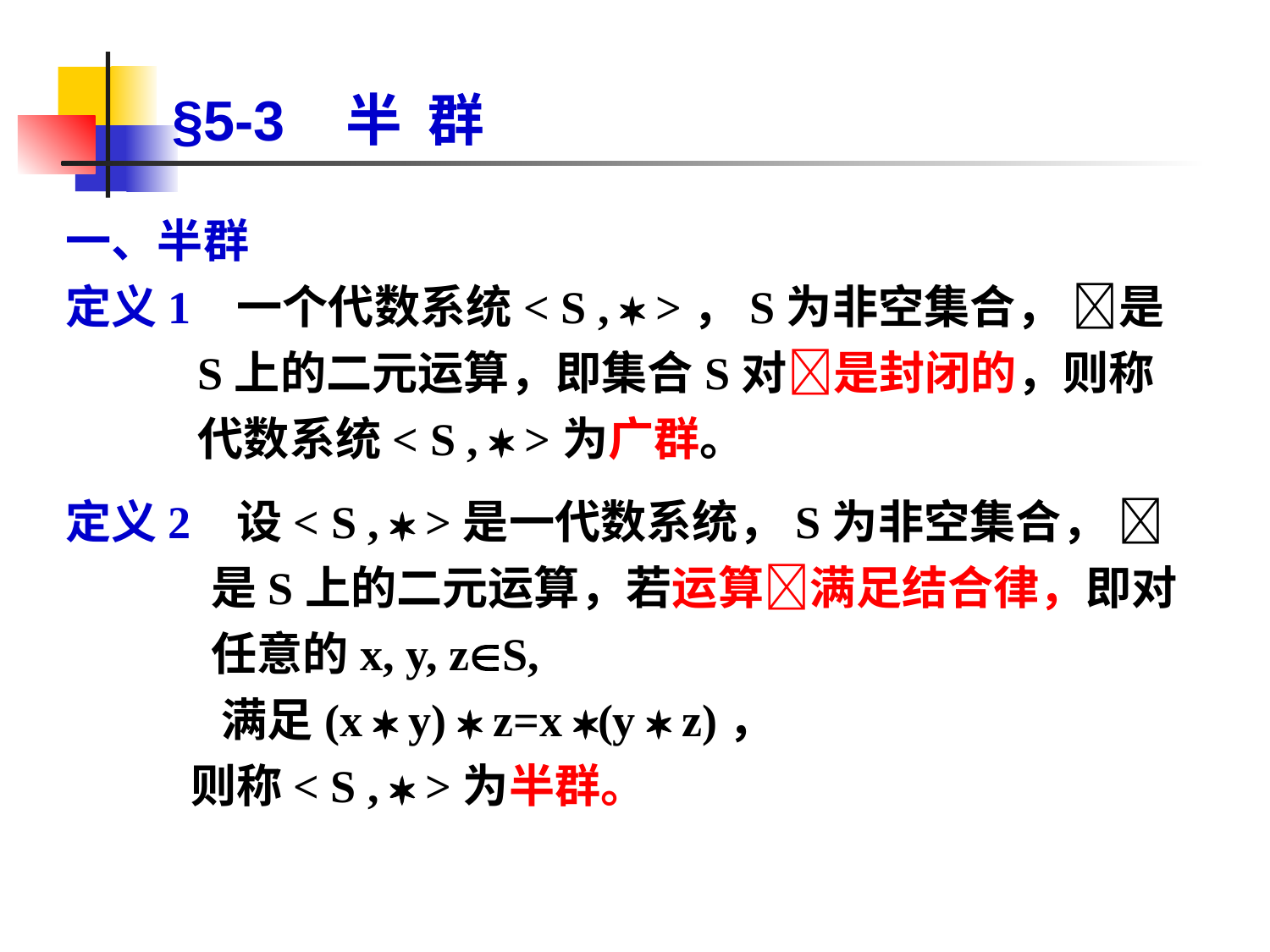

# §5-3   半  群
一、半群
定义1   一个代数系统< S , ∗ >，S为非空集合， ∗是S上的二元运算，即集合S对∗是封闭的，则称代数系统< S , ∗ >为广群。
定义2   设< S , ∗ >是一代数系统，S为非空集合， ∗是S上的二元运算，若运算∗满足结合律，即对任意的x, y, z∈S,
              满足(x ∗ y) ∗ z=x ∗(y ∗ z)，
           则称< S , ∗ >为半群。
2